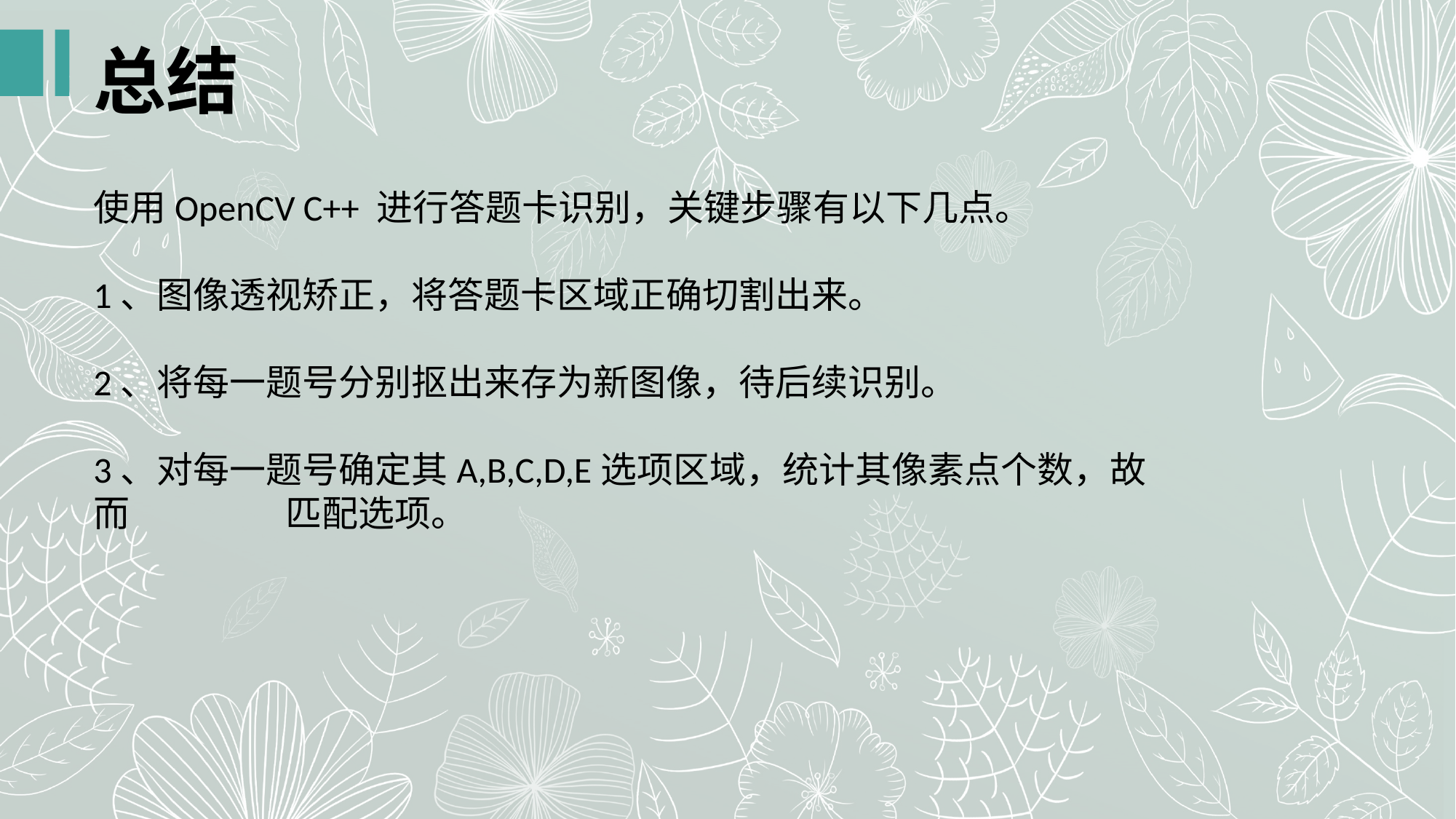

总结
使用OpenCV C++ 进行答题卡识别，关键步骤有以下几点。

1、图像透视矫正，将答题卡区域正确切割出来。

2、将每一题号分别抠出来存为新图像，待后续识别。

3、对每一题号确定其A,B,C,D,E选项区域，统计其像素点个数，故而                   匹配选项。